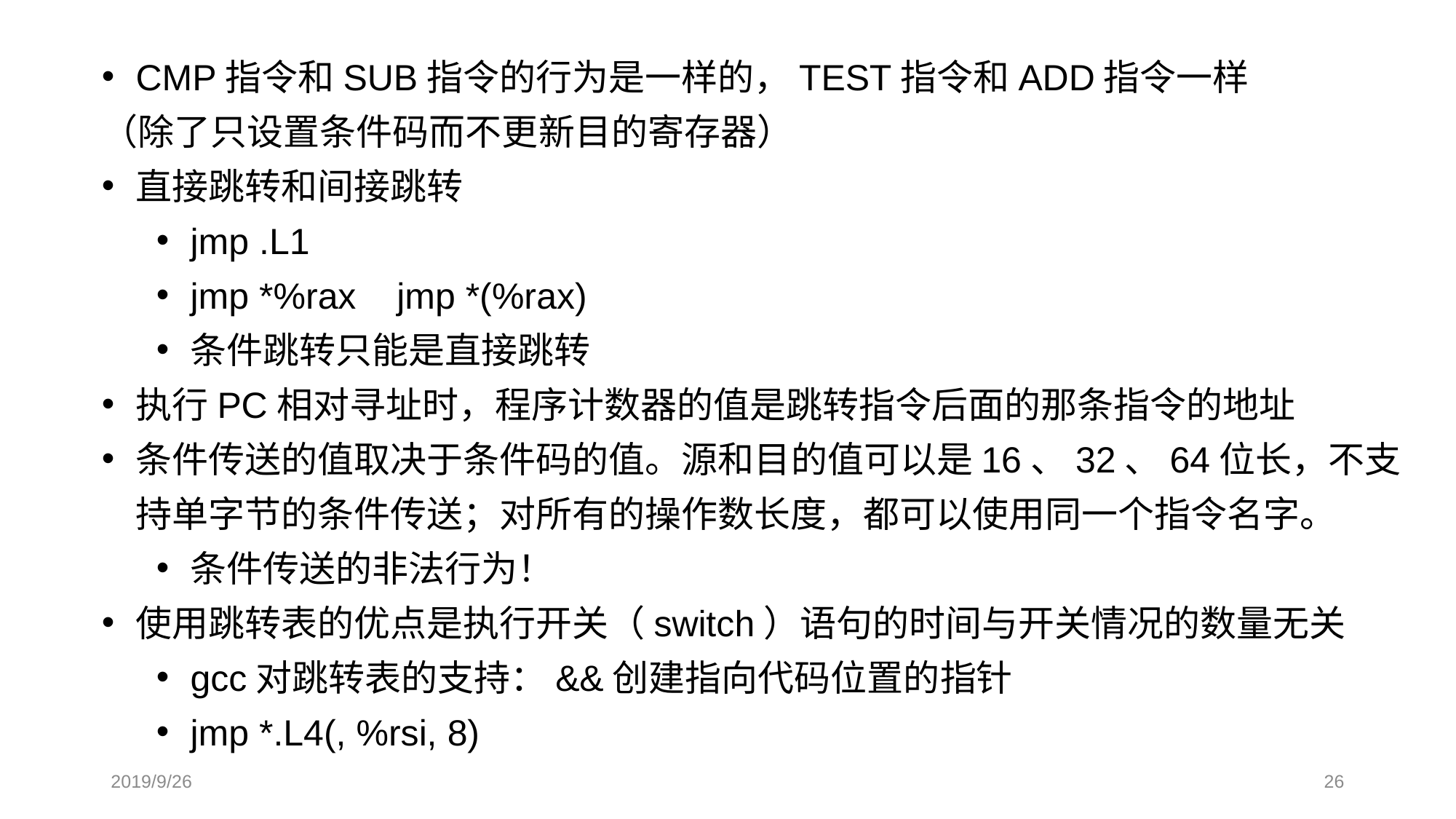

CMP指令和SUB指令的行为是一样的，TEST指令和ADD指令一样
（除了只设置条件码而不更新目的寄存器）
直接跳转和间接跳转
jmp .L1
jmp *%rax    jmp *(%rax)
条件跳转只能是直接跳转
执行PC相对寻址时，程序计数器的值是跳转指令后面的那条指令的地址
条件传送的值取决于条件码的值。源和目的值可以是16、32、64位长，不支持单字节的条件传送；对所有的操作数长度，都可以使用同一个指令名字。
条件传送的非法行为！
使用跳转表的优点是执行开关（switch）语句的时间与开关情况的数量无关
gcc对跳转表的支持：&&创建指向代码位置的指针
jmp *.L4(, %rsi, 8)
2019/9/26
26